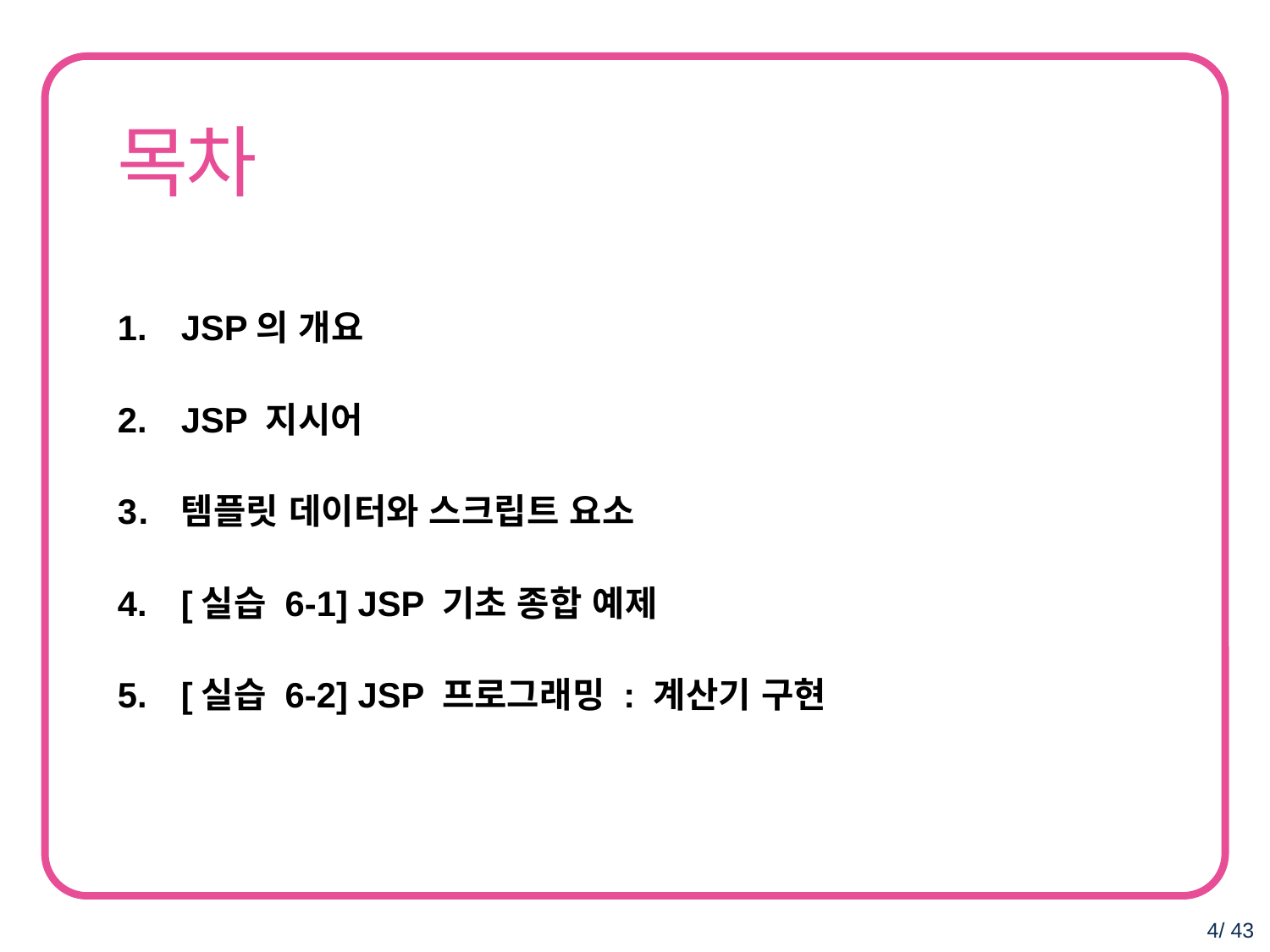

JSP의 개요
JSP 지시어
템플릿 데이터와 스크립트 요소
[실습 6-1] JSP 기초 종합 예제
[실습 6-2] JSP 프로그래밍 : 계산기 구현